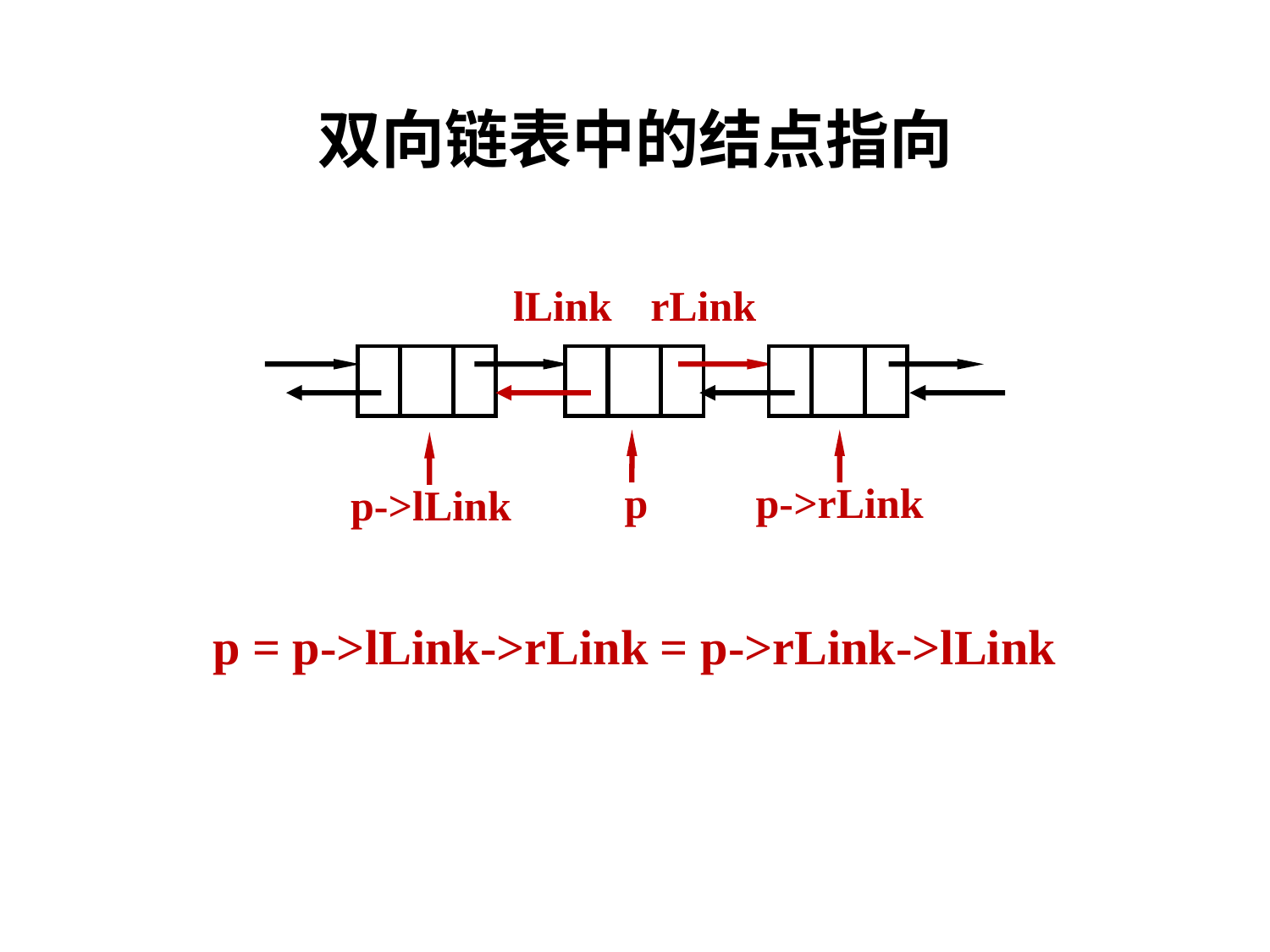

# 双向链表中的结点指向
rLink
lLink

p
p->rLink
p->lLink
p = p->lLink->rLink = p->rLink->lLink